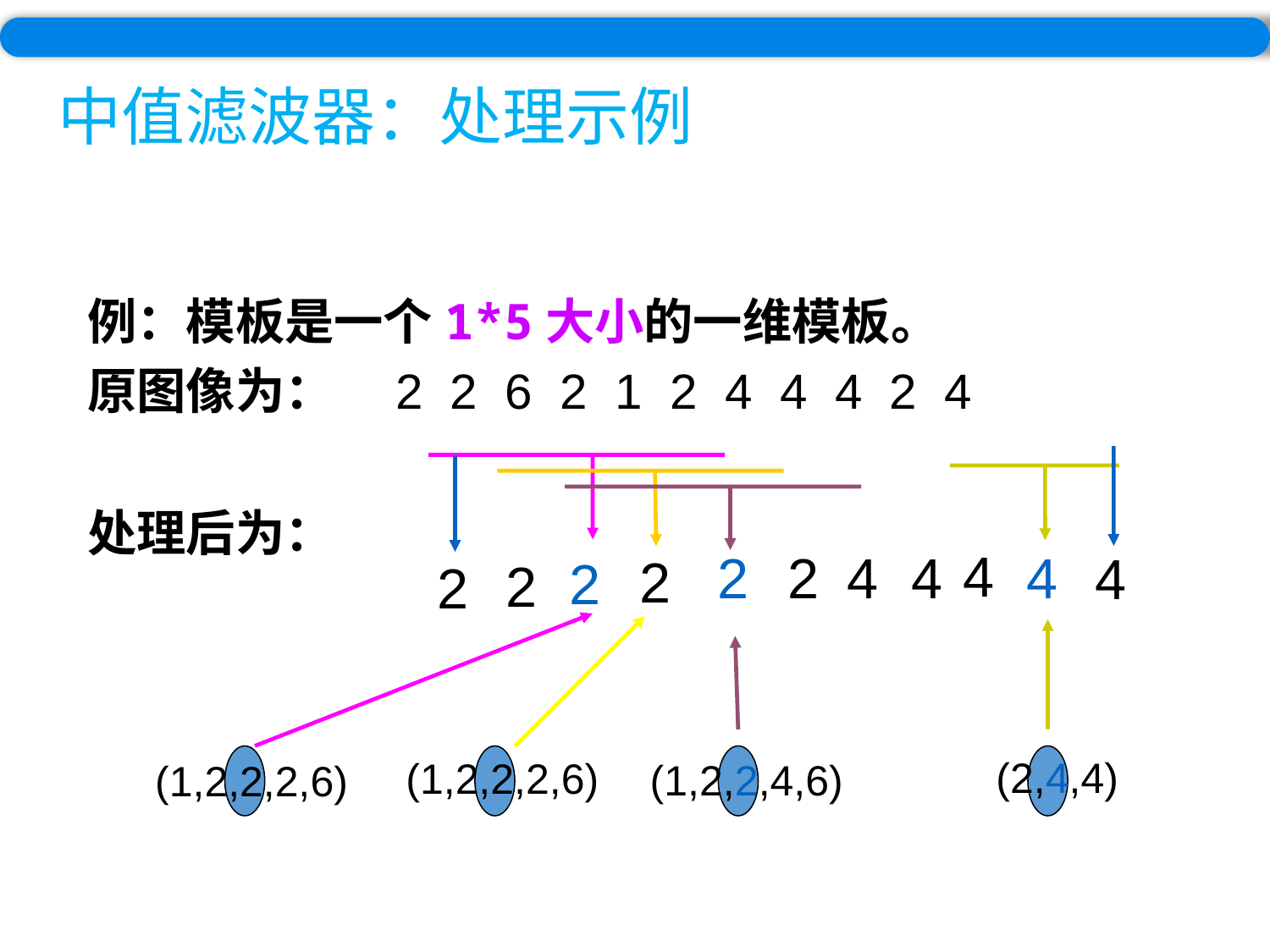

# 中值滤波器：处理示例
例：模板是一个1*5大小的一维模板。
原图像为：　2  2  6  2  1  2  4  4  4  2  4

处理后为：

4
2
4
4
4
2
4
2
2
2
2

(2,4,4)

(1,2,2,2,6)

(1,2,2,4,6)
(1,2,2,2,6)